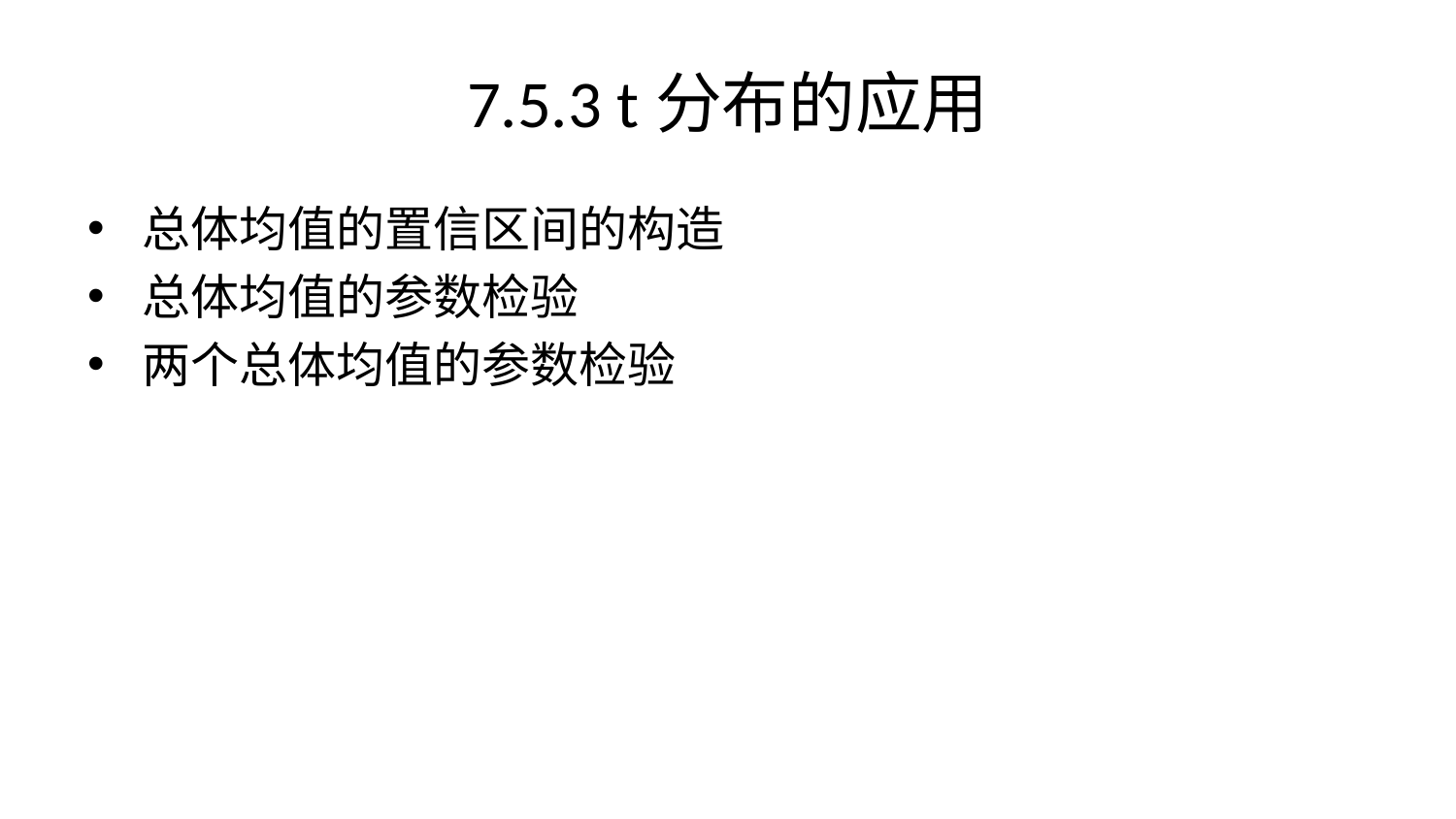

# 7.5.3 t分布的应用
总体均值的置信区间的构造
总体均值的参数检验
两个总体均值的参数检验